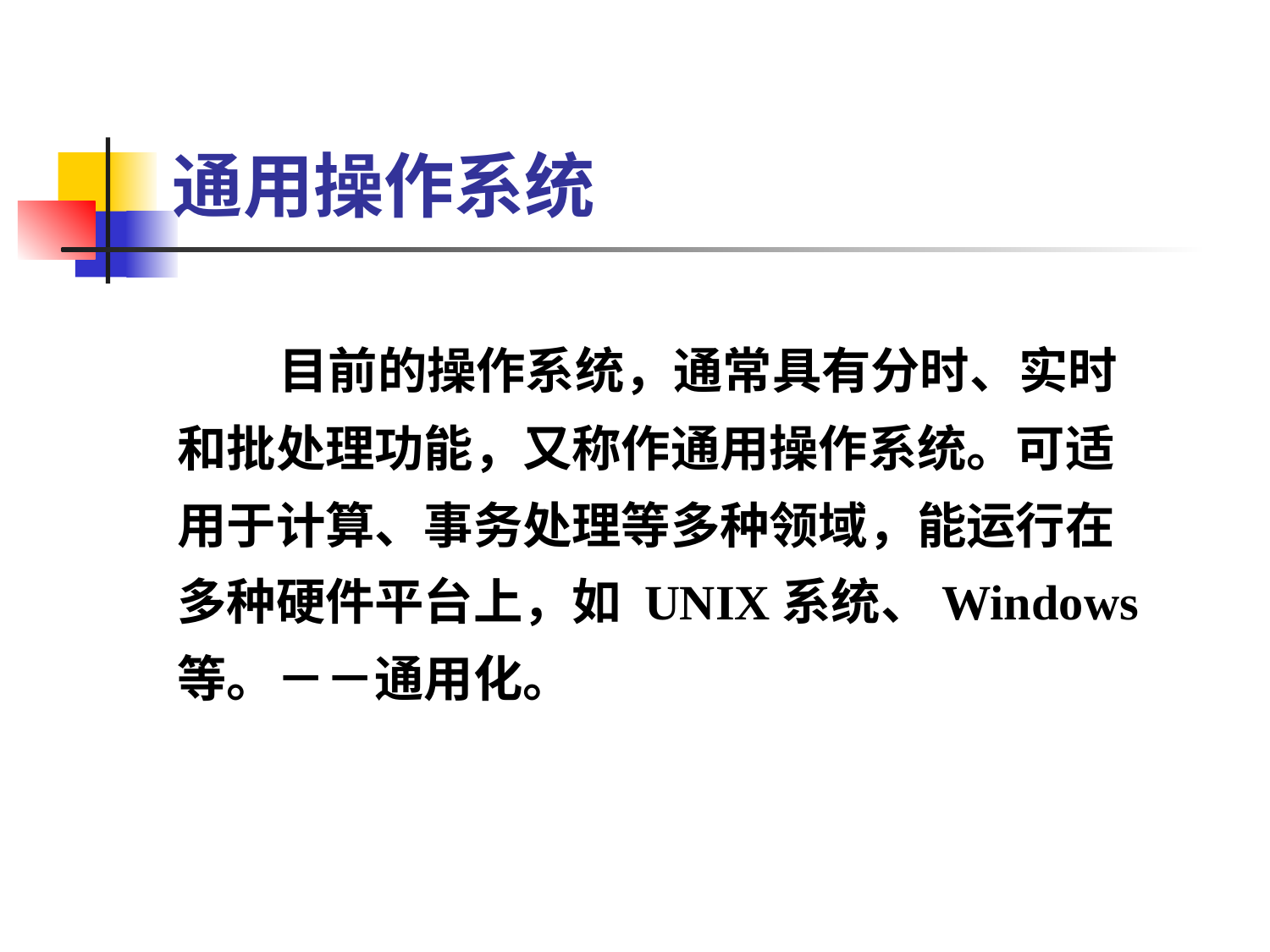

# 通用操作系统
        目前的操作系统，通常具有分时、实时和批处理功能，又称作通用操作系统。可适用于计算、事务处理等多种领域，能运行在多种硬件平台上，如 UNIX系统、Windows 等。－－通用化。